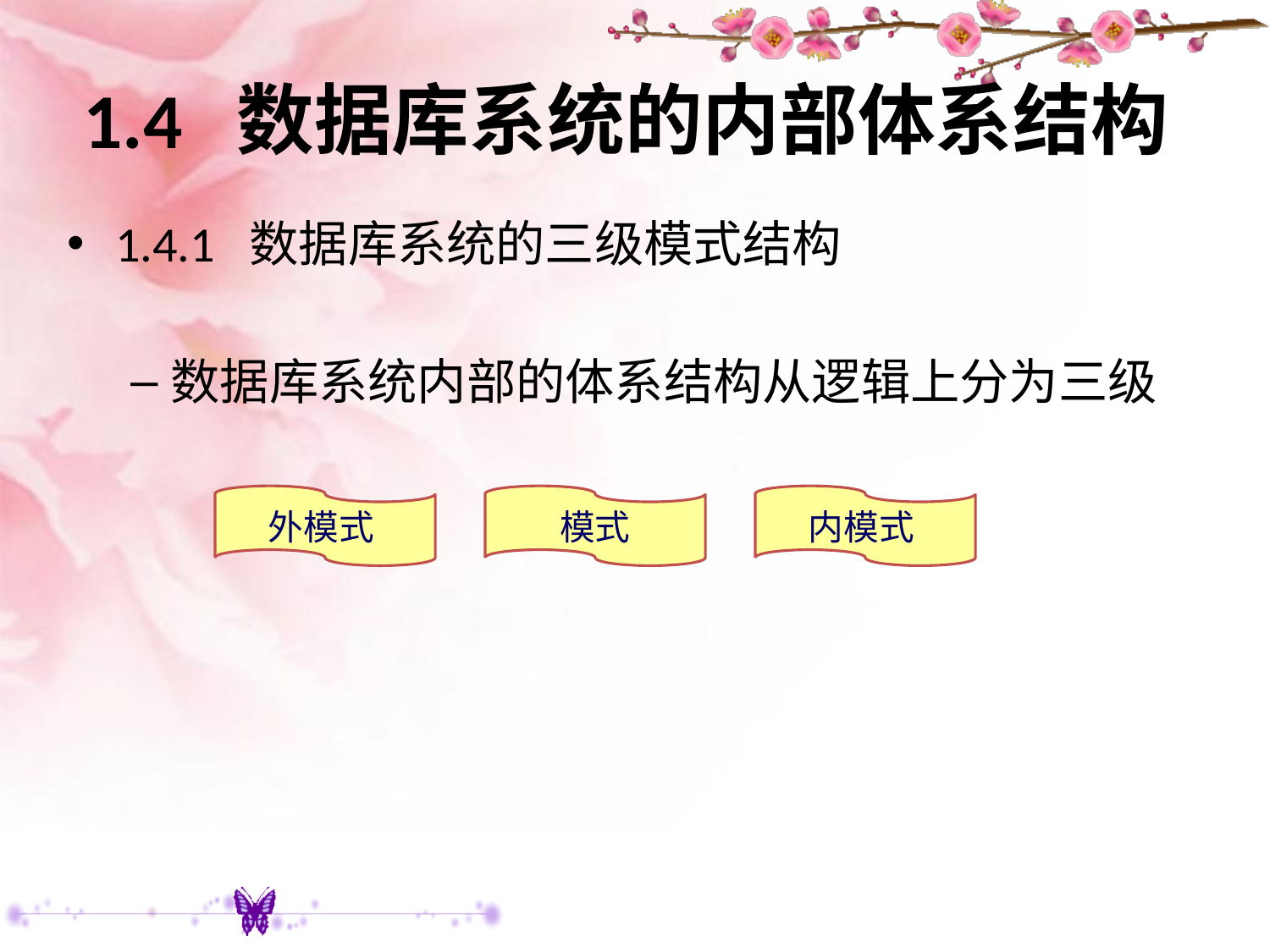

# 1.4  数据库系统的内部体系结构
1.4.1  数据库系统的三级模式结构

数据库系统内部的体系结构从逻辑上分为三级
外模式
模式
内模式